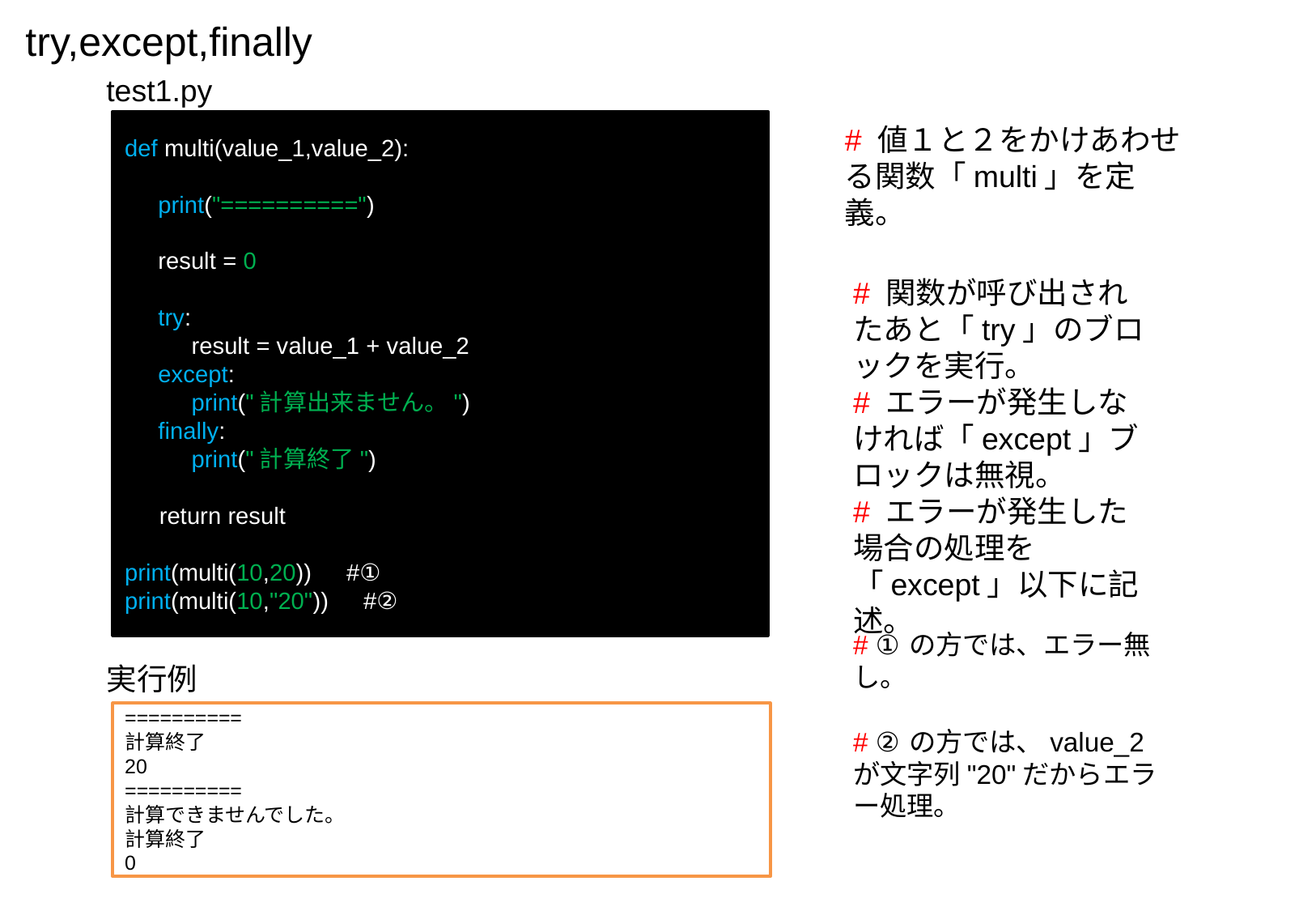

try,except,finally
test1.py
def multi(value_1,value_2):

     print("==========")

     result = 0

     try:
          result = value_1 + value_2
     except:
          print("計算出来ません。")
     finally:
          print("計算終了")

　 return result

print(multi(10,20))　#①
print(multi(10,"20"))　#②
# 値１と２をかけあわせる関数「multi」を定義。
# 関数が呼び出されたあと「try」のブロックを実行。
# エラーが発生しなければ「except」ブロックは無視。
# エラーが発生した場合の処理を「except」以下に記述。
# ①の方では、エラー無し。

# ②の方では、value_2が文字列"20"だからエラー処理。
実行例
==========
計算終了
20
==========
計算できませんでした。
計算終了
0